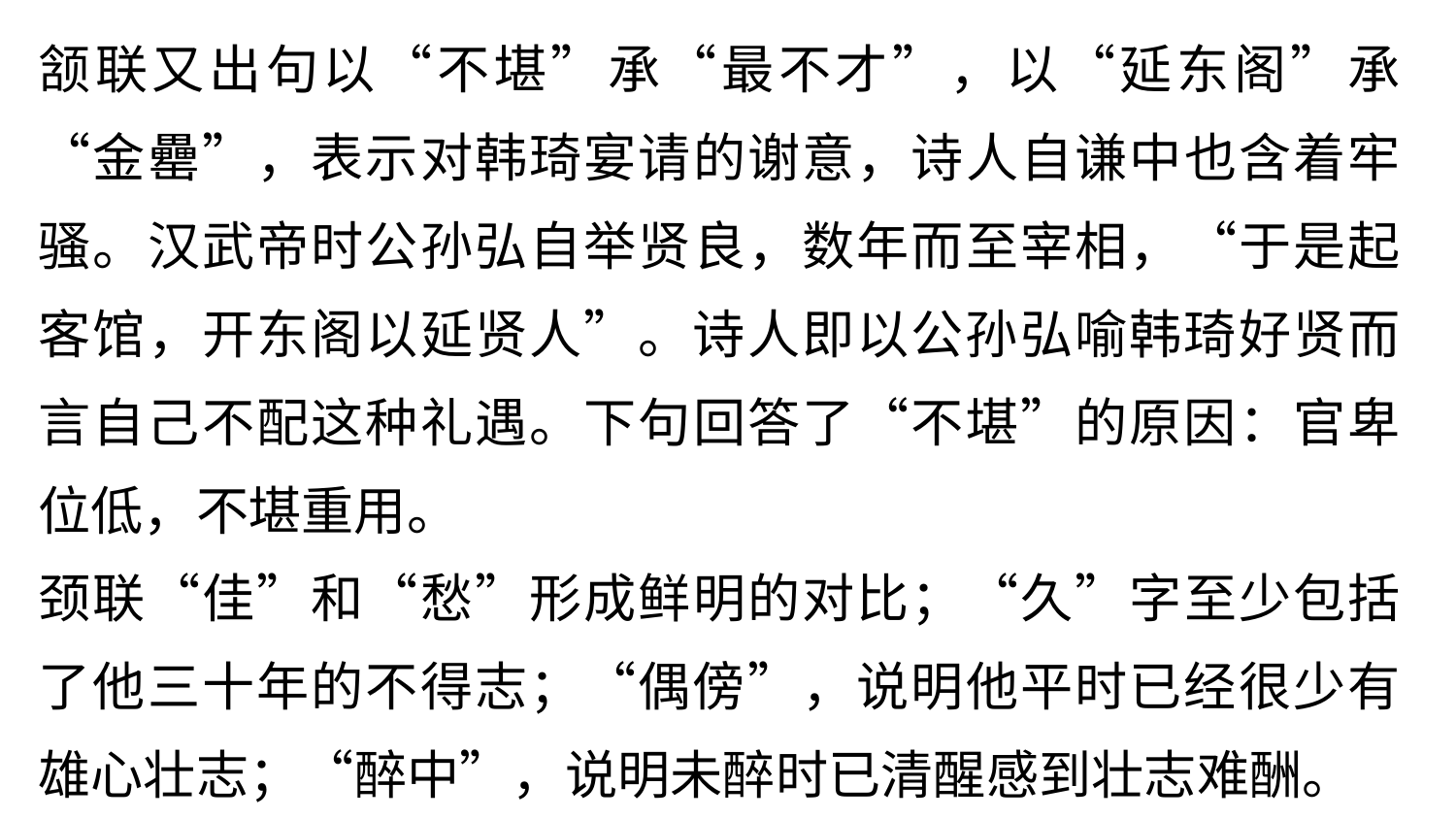

颔联又出句以“不堪”承“最不才”，以“延东阁”承“金罍”，表示对韩琦宴请的谢意，诗人自谦中也含着牢骚。汉武帝时公孙弘自举贤良，数年而至宰相，“于是起客馆，开东阁以延贤人”。诗人即以公孙弘喻韩琦好贤而言自己不配这种礼遇。下句回答了“不堪”的原因：官卑位低，不堪重用。
颈联“佳”和“愁”形成鲜明的对比；“久”字至少包括了他三十年的不得志；“偶傍”，说明他平时已经很少有雄心壮志；“醉中”，说明未醉时已清醒感到壮志难酬。